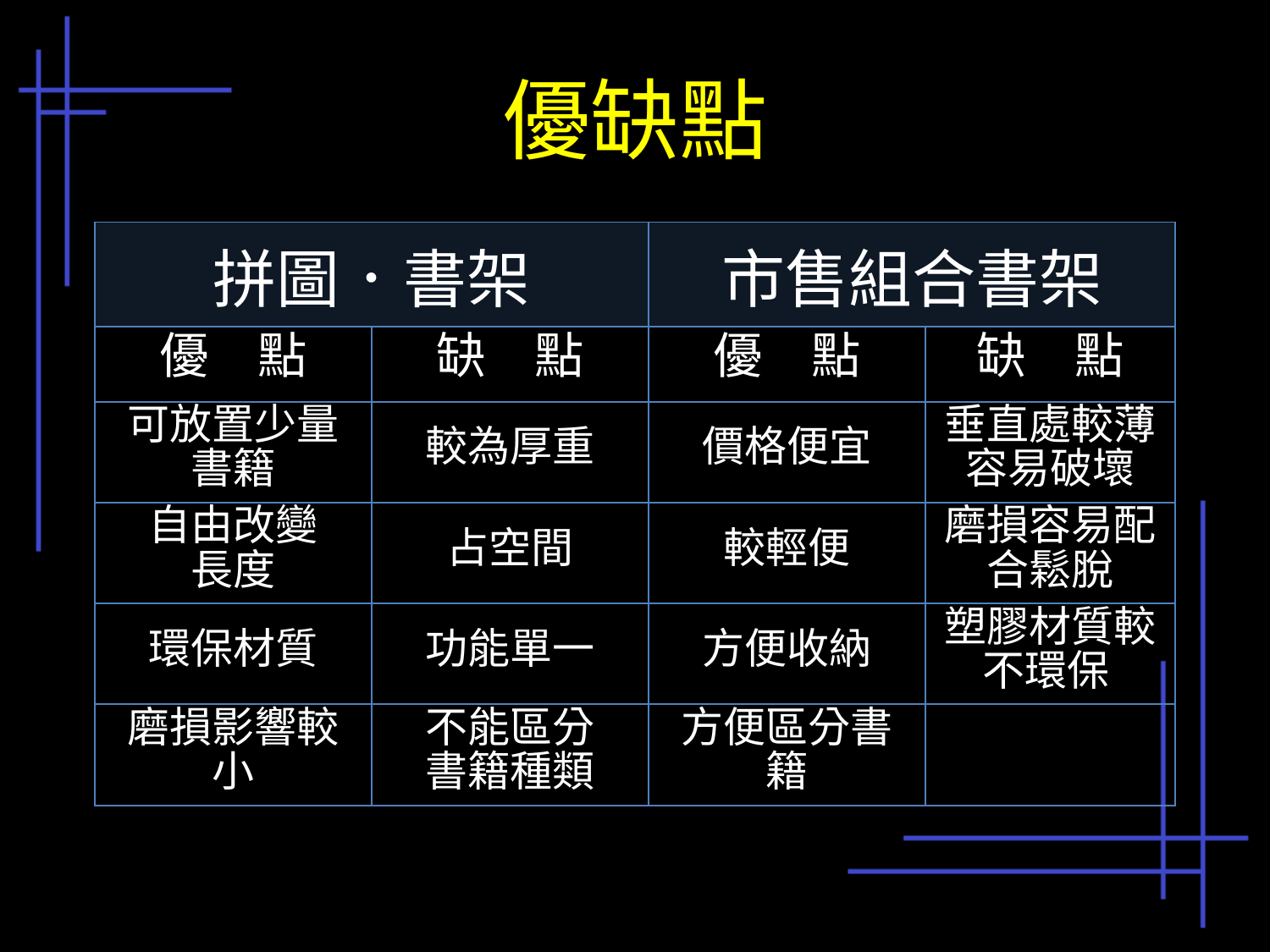

# 優缺點
| 拼圖．書架 |  | 市售組合書架 |  |
| --- | --- | --- | --- |
| 優　點 | 缺　點 | 優　點 | 缺　點 |
| 可放置少量 書籍 | 較為厚重 | 價格便宜 | 垂直處較薄容易破壞 |
| 自由改變 長度 | 占空間 | 較輕便 | 磨損容易配合鬆脫 |
| 環保材質 | 功能單一 | 方便收納 | 塑膠材質較不環保 |
| 磨損影響較小 | 不能區分 書籍種類 | 方便區分書籍 |  |